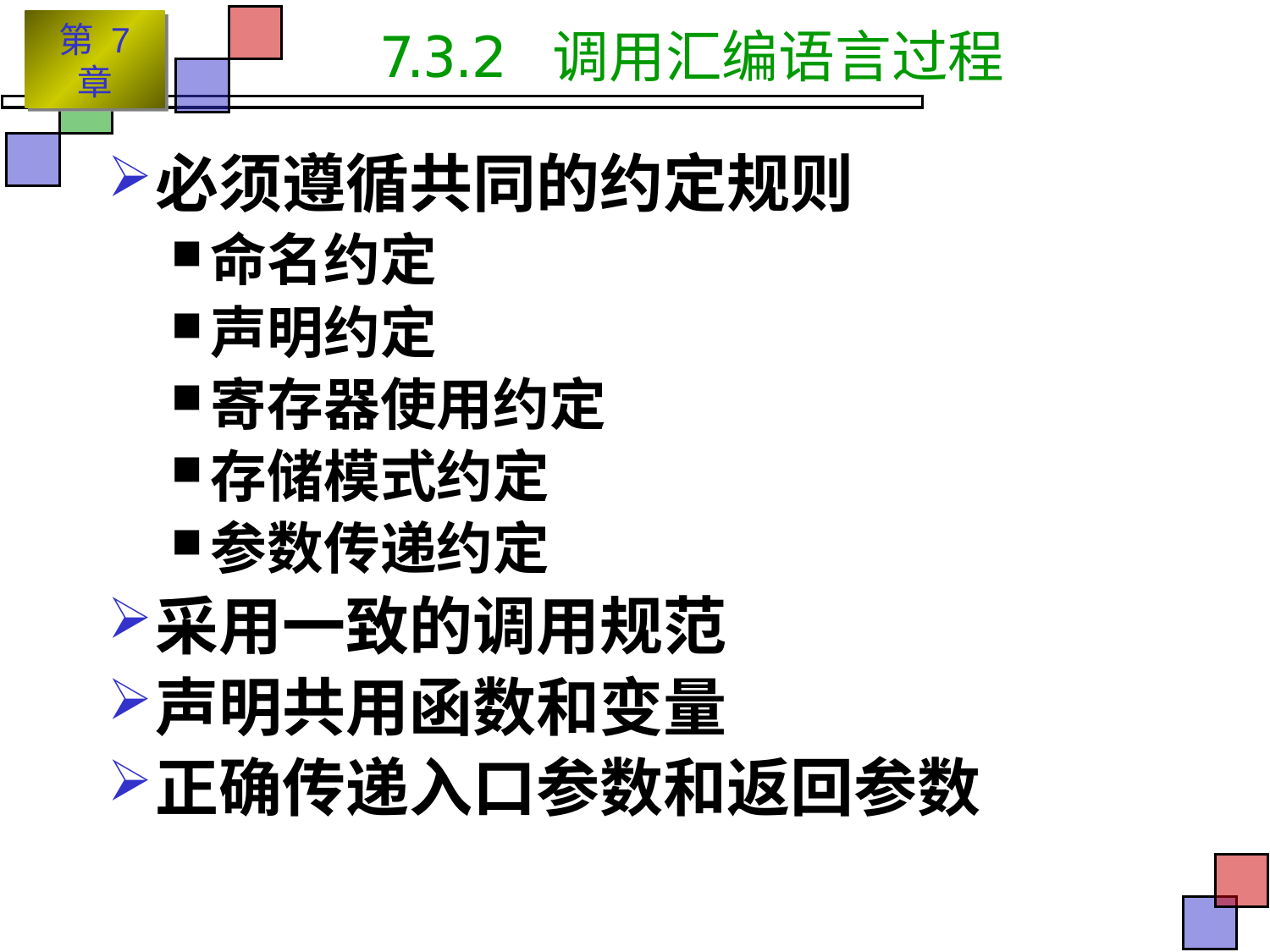

# 7.3.2  调用汇编语言过程
必须遵循共同的约定规则
命名约定
声明约定
寄存器使用约定
存储模式约定
参数传递约定
采用一致的调用规范
声明共用函数和变量
正确传递入口参数和返回参数